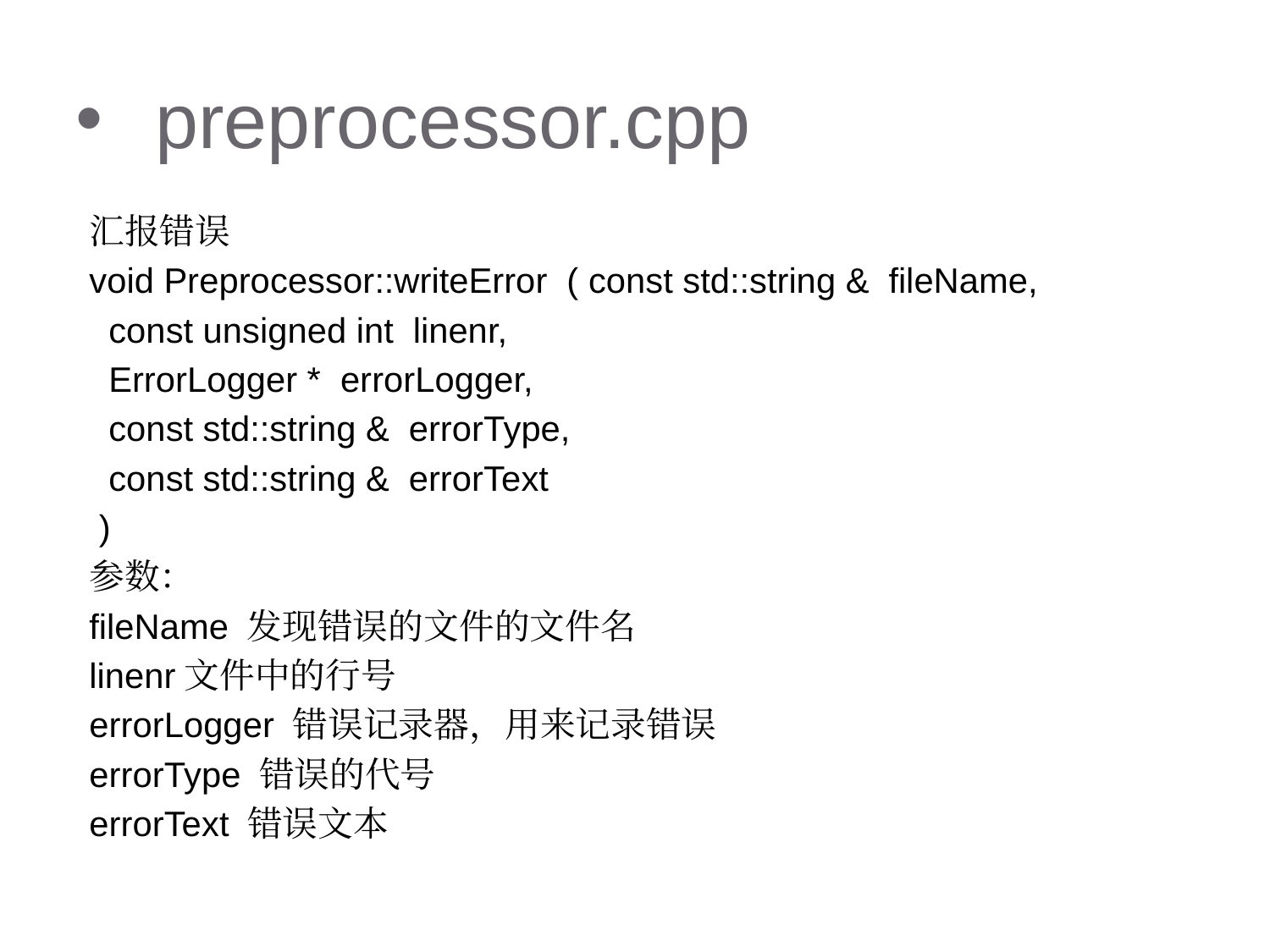

# preprocessor.cpp
汇报错误
void Preprocessor::writeError  ( const std::string &  fileName,
  const unsigned int  linenr,
  ErrorLogger *  errorLogger,
  const std::string &  errorType,
  const std::string &  errorText
 )
参数：
fileName 发现错误的文件的文件名
linenr文件中的行号
errorLogger 错误记录器，用来记录错误
errorType 错误的代号
errorText 错误文本